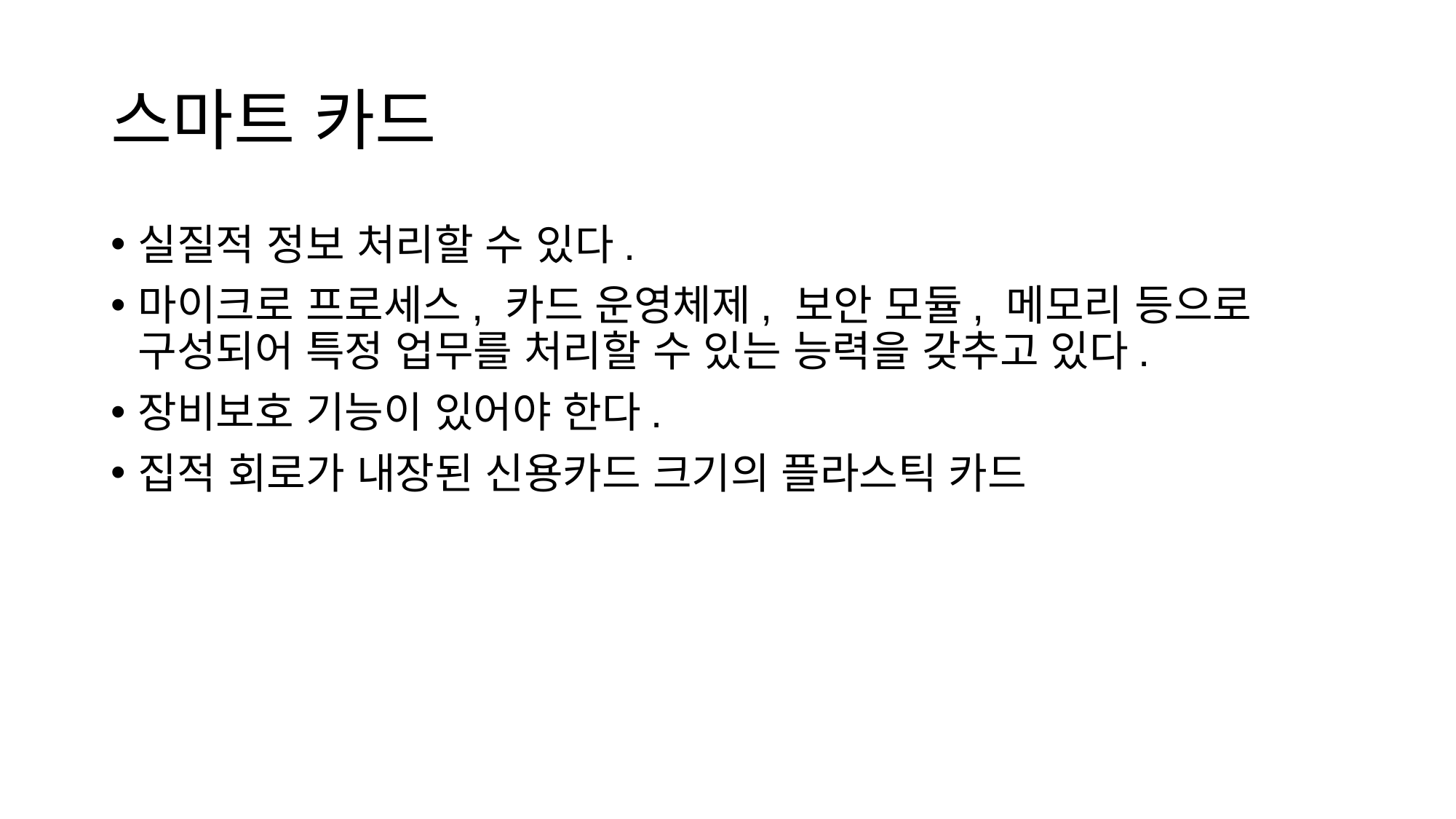

# 스마트 카드
실질적 정보 처리할 수 있다.
마이크로 프로세스, 카드 운영체제, 보안 모듈, 메모리 등으로 구성되어 특정 업무를 처리할 수 있는 능력을 갖추고 있다.
장비보호 기능이 있어야 한다.
집적 회로가 내장된 신용카드 크기의 플라스틱 카드